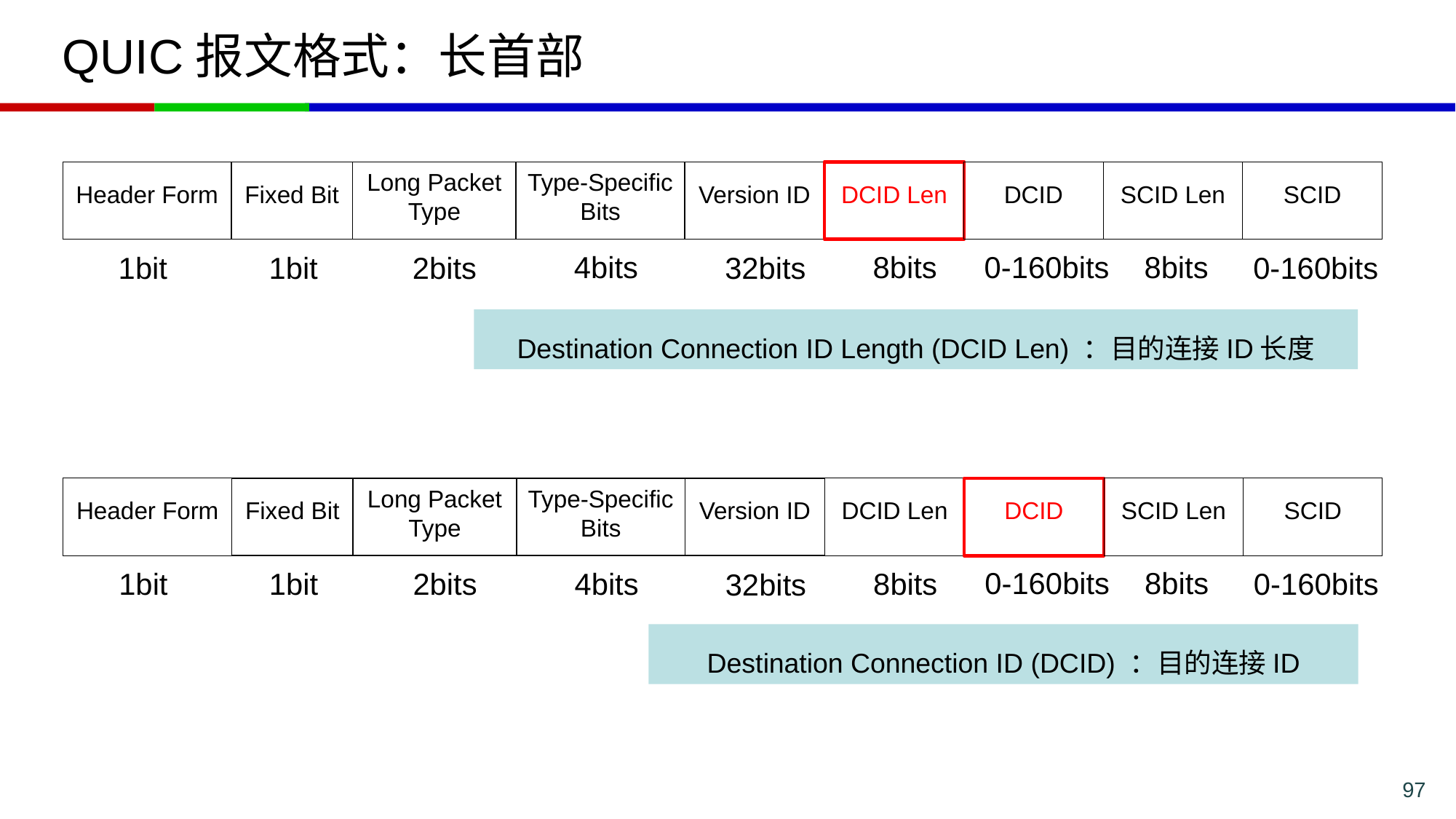

# QUIC报文格式：长首部
Header Form
Fixed Bit
Long Packet Type
Type-Specific Bits
Version ID
DCID Len
DCID
SCID Len
SCID
0-160bits
8bits
4bits
8bits
1bit
1bit
2bits
0-160bits
32bits
Destination Connection ID Length (DCID Len) ：目的连接ID长度
Header Form
Fixed Bit
Long Packet Type
Type-Specific Bits
Version ID
DCID Len
DCID
SCID Len
SCID
0-160bits
8bits
4bits
8bits
1bit
1bit
2bits
0-160bits
32bits
Destination Connection ID (DCID) ：目的连接ID
97